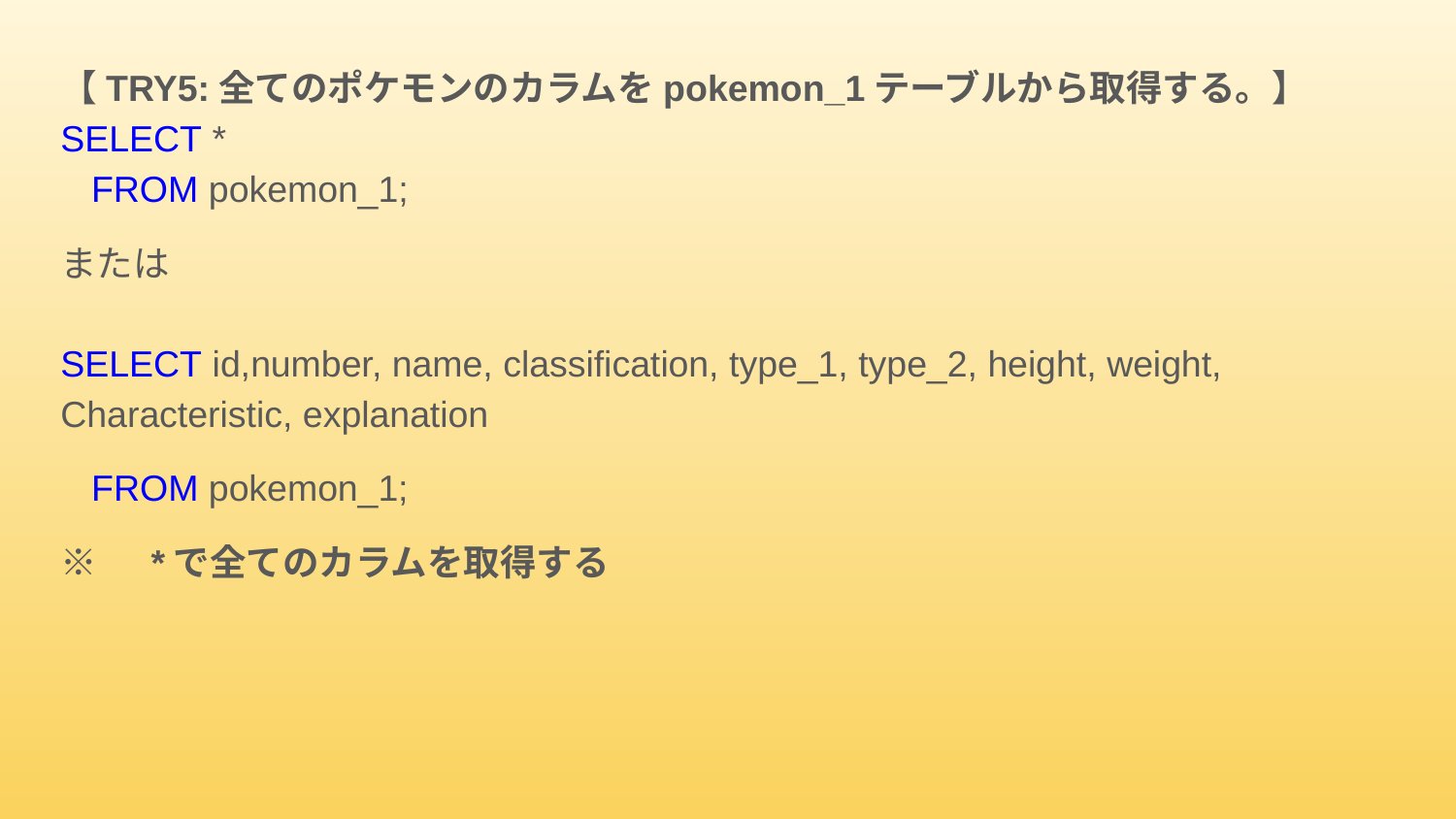

【TRY5:全てのポケモンのカラムをpokemon_1テーブルから取得する。】
SELECT *
   FROM pokemon_1;
または
SELECT id,number, name, classification, type_1, type_2, height, weight, Characteristic, explanation
   FROM pokemon_1;
※　*で全てのカラムを取得する